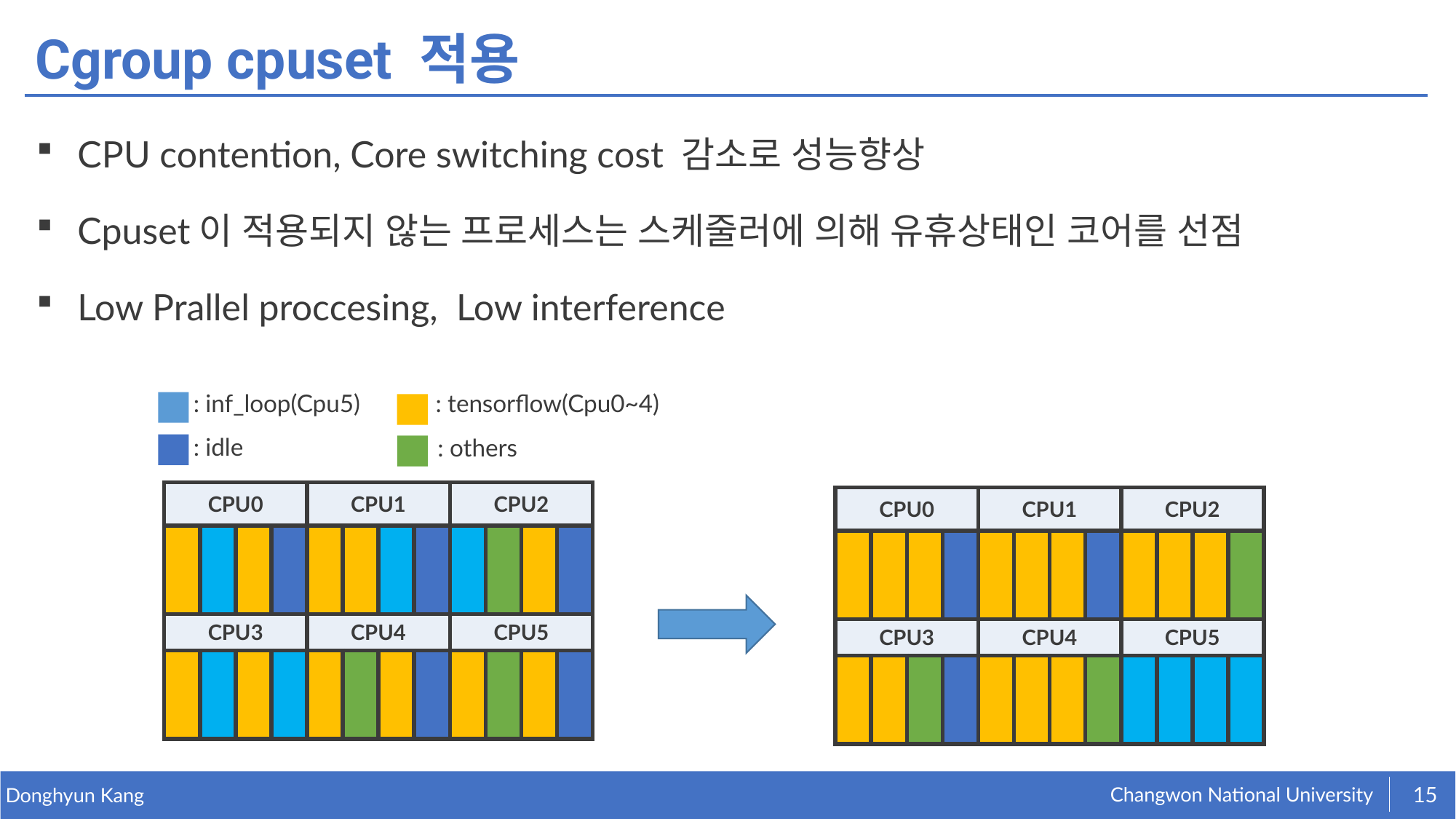

# Cgroup cpuset 적용
​CPU contention, Core switching cost 감소로 성능향상
Cpuset이 적용되지 않는 프로세스는 스케줄러에 의해 유휴상태인 코어를 선점
Low Prallel proccesing,  Low interference

: inf_loop(Cpu5)
: tensorflow(Cpu0~4)

: idle
: others

| CPU0 |  |  |  | CPU1 |  |  |  | CPU2 |  |  |  |
| --- | --- | --- | --- | --- | --- | --- | --- | --- | --- | --- | --- |
|  |  |  |  |  |  |  |  |  |  |  |  |
| CPU3 |  |  |  | CPU4 |  |  |  | CPU5 |  |  |  |
|  |  |  |  |  |  |  |  |  |  |  |  |
| CPU0 |  |  |  | CPU1 |  |  |  | CPU2 |  |  |  |
| --- | --- | --- | --- | --- | --- | --- | --- | --- | --- | --- | --- |
|  |  |  |  |  |  |  |  |  |  |  |  |
| CPU3 |  |  |  | CPU4 |  |  |  | CPU5 |  |  |  |
|  |  |  |  |  |  |  |  |  |  |  |  |

15